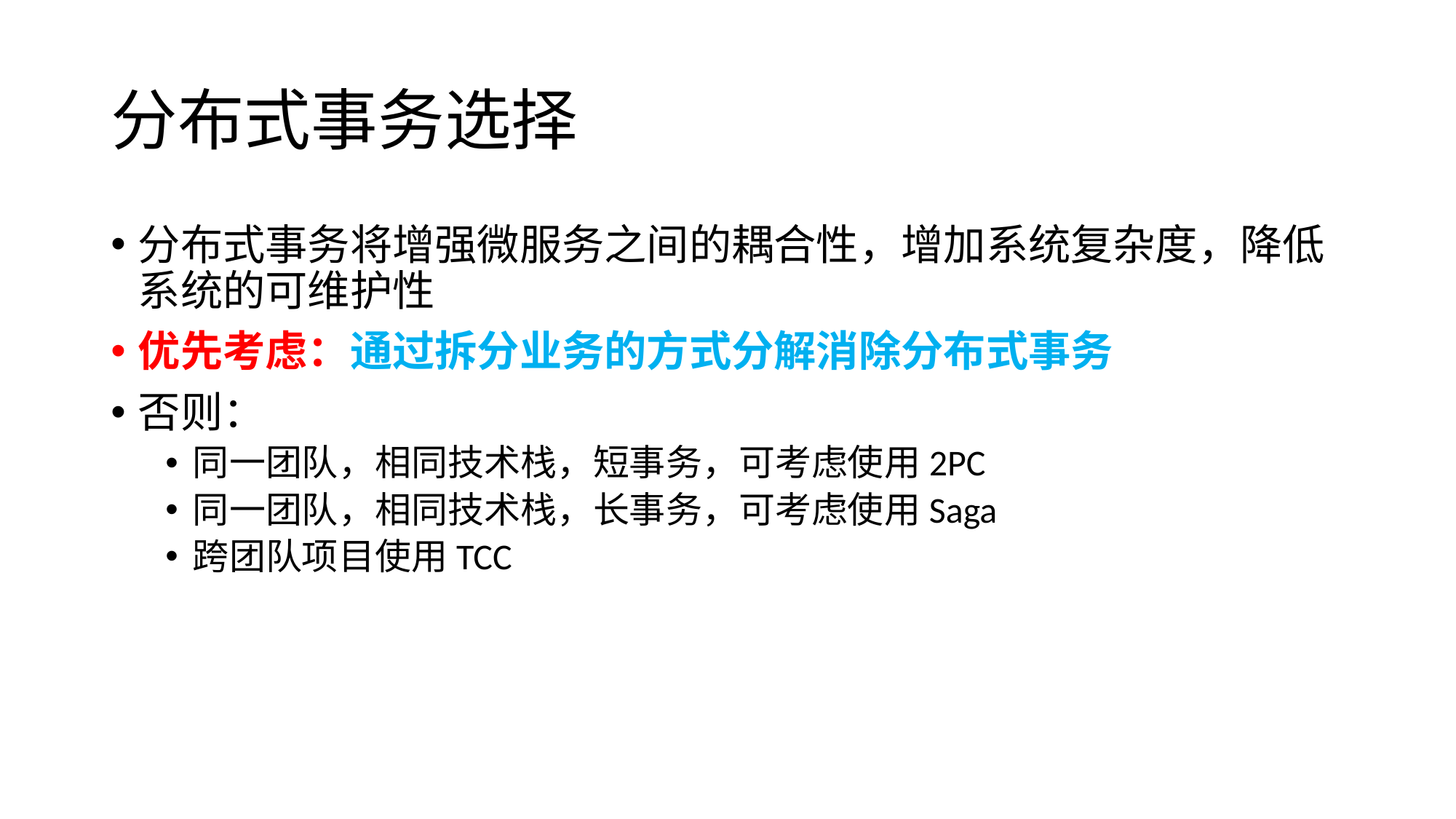

# 分布式事务选择
分布式事务将增强微服务之间的耦合性，增加系统复杂度，降低系统的可维护性
优先考虑：通过拆分业务的方式分解消除分布式事务
否则：
同一团队，相同技术栈，短事务，可考虑使用2PC
同一团队，相同技术栈，长事务，可考虑使用Saga
跨团队项目使用TCC